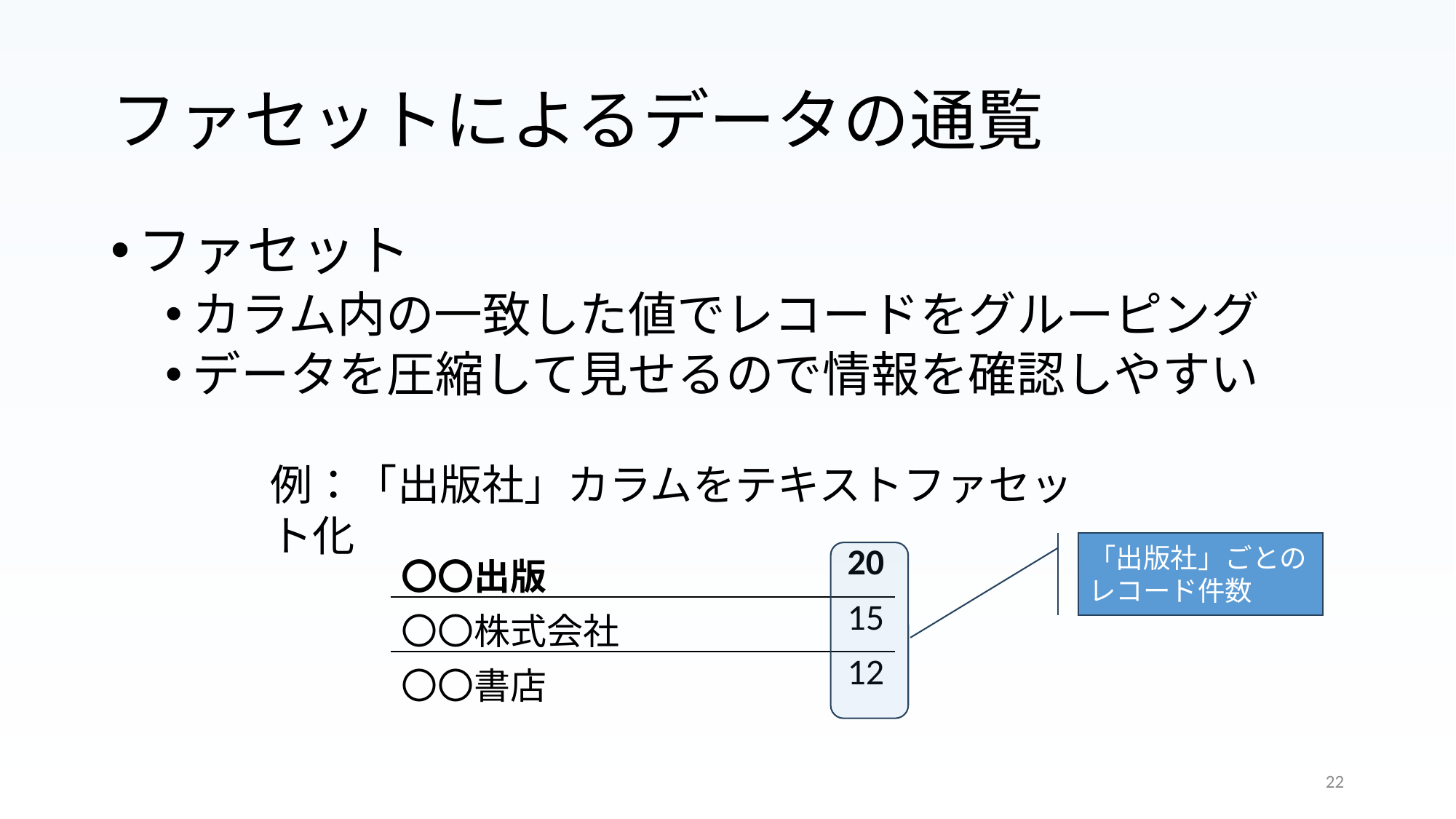

# ファセットによるデータの通覧
ファセット
カラム内の一致した値でレコードをグルーピング
データを圧縮して見せるので情報を確認しやすい
例：「出版社」カラムをテキストファセット化
「出版社」ごとのレコード件数
| 〇〇出版 | 20 |
| --- | --- |
| 〇〇株式会社 | 15 |
| 〇〇書店 | 12 |

22